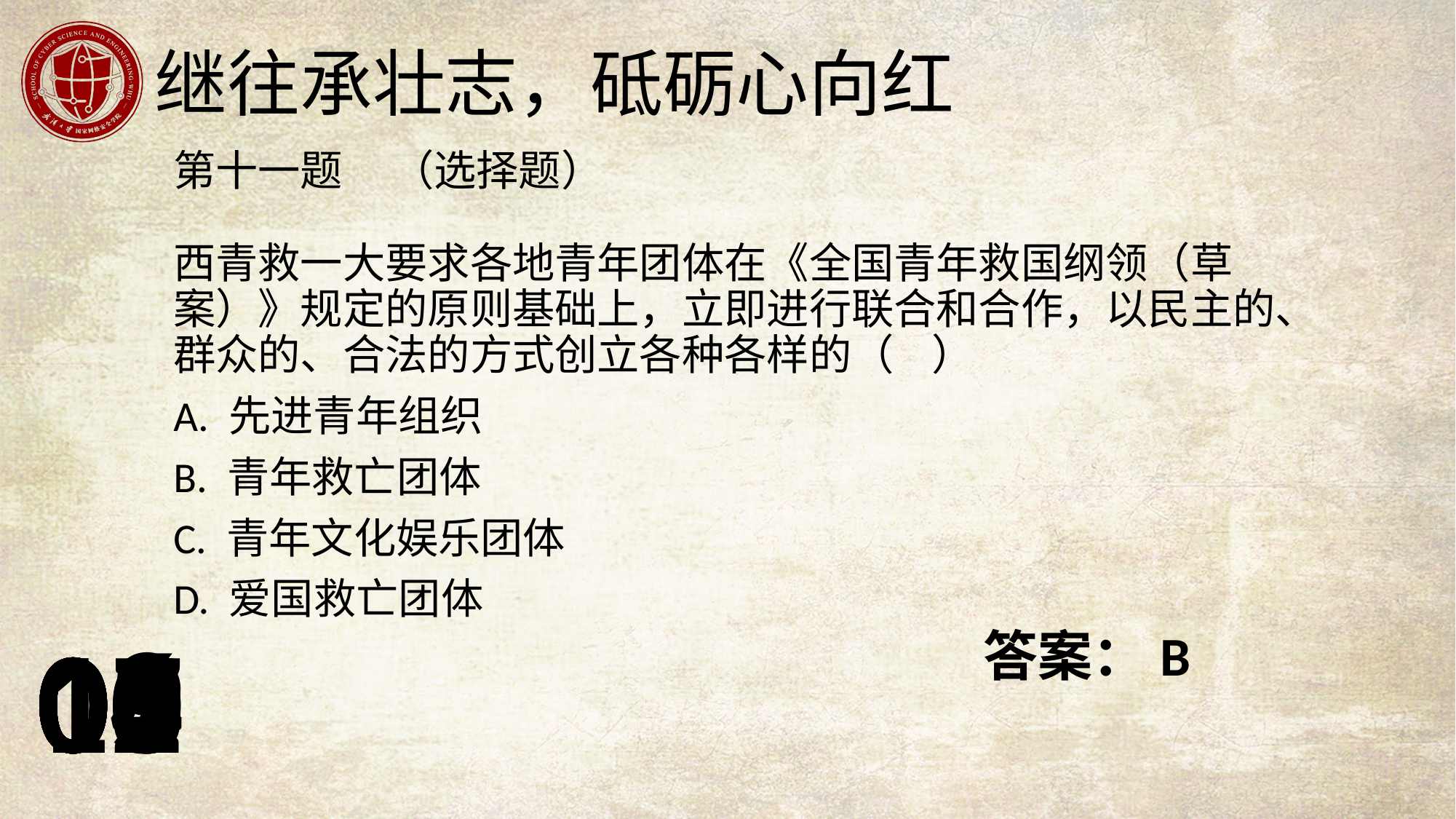

第十一题	（选择题）

西青救一大要求各地青年团体在《全国青年救国纲领（草案）》规定的原则基础上，立即进行联合和合作，以民主的、群众的、合法的方式创立各种各样的（    ）
A. 先进青年组织
B. 青年救亡团体
C. 青年文化娱乐团体
D. 爱国救亡团体
答案：B